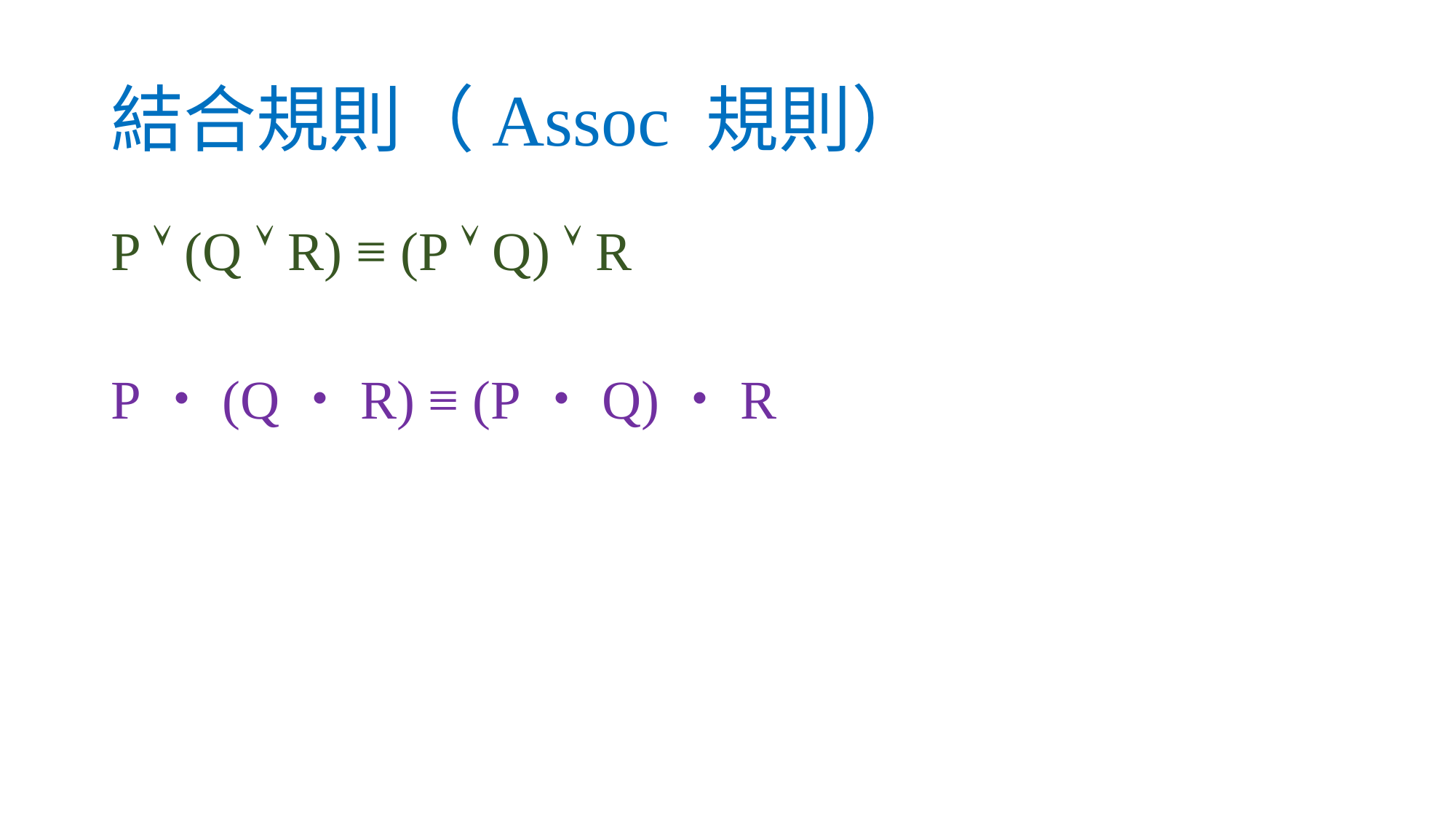

# 結合規則（Assoc 規則）
P ∨ (Q ∨ R) ≡ (P ∨ Q) ∨ R

P・(Q・R) ≡ (P・Q)・R